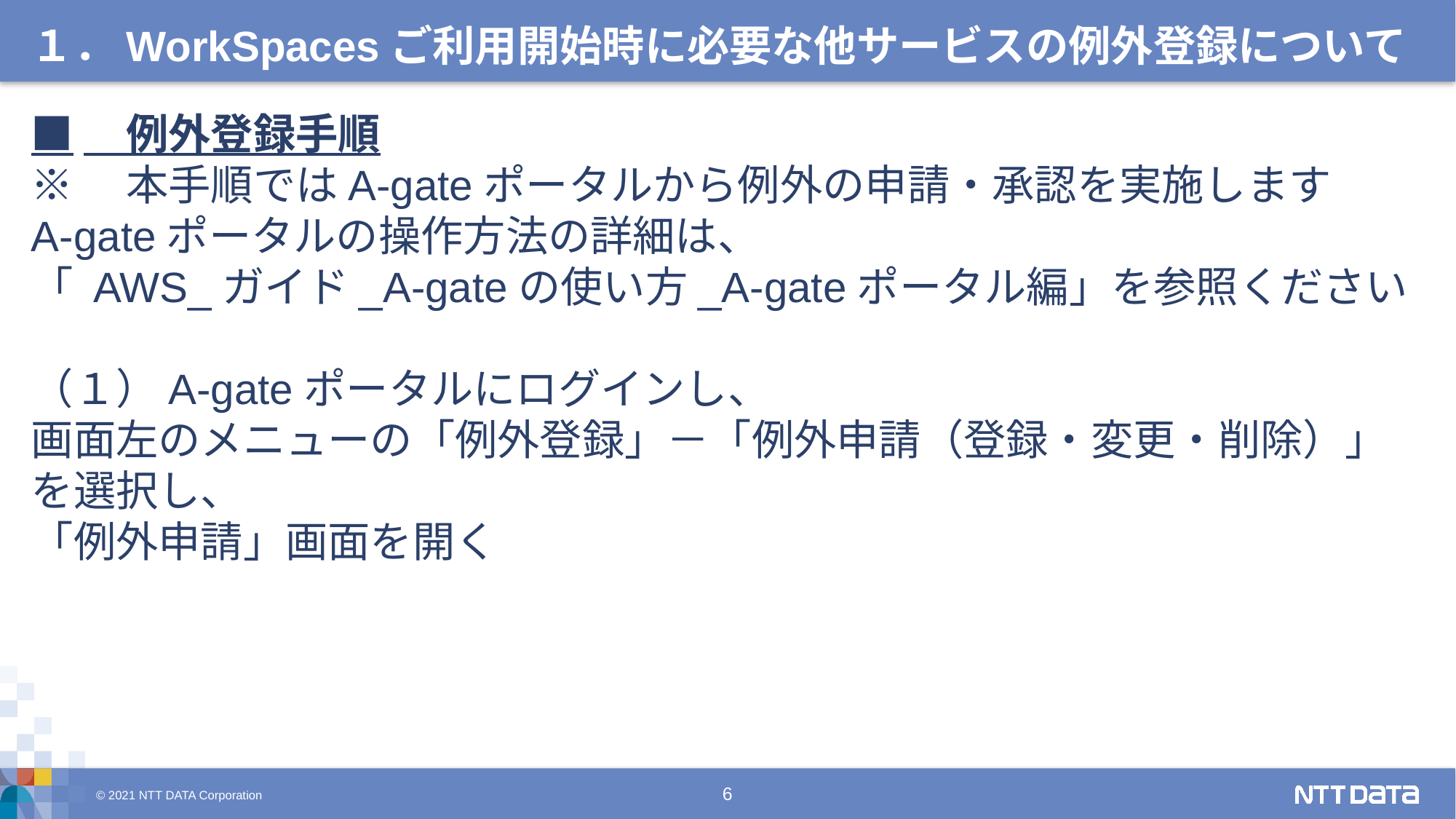

１．WorkSpacesご利用開始時に必要な他サービスの例外登録について
■　例外登録手順
※　本手順ではA-gateポータルから例外の申請・承認を実施します
A-gateポータルの操作方法の詳細は、
「 AWS_ガイド_A-gateの使い方_A-gateポータル編」を参照ください

（１）A-gateポータルにログインし、
画面左のメニューの「例外登録」－「例外申請（登録・変更・削除）」を選択し、
「例外申請」画面を開く